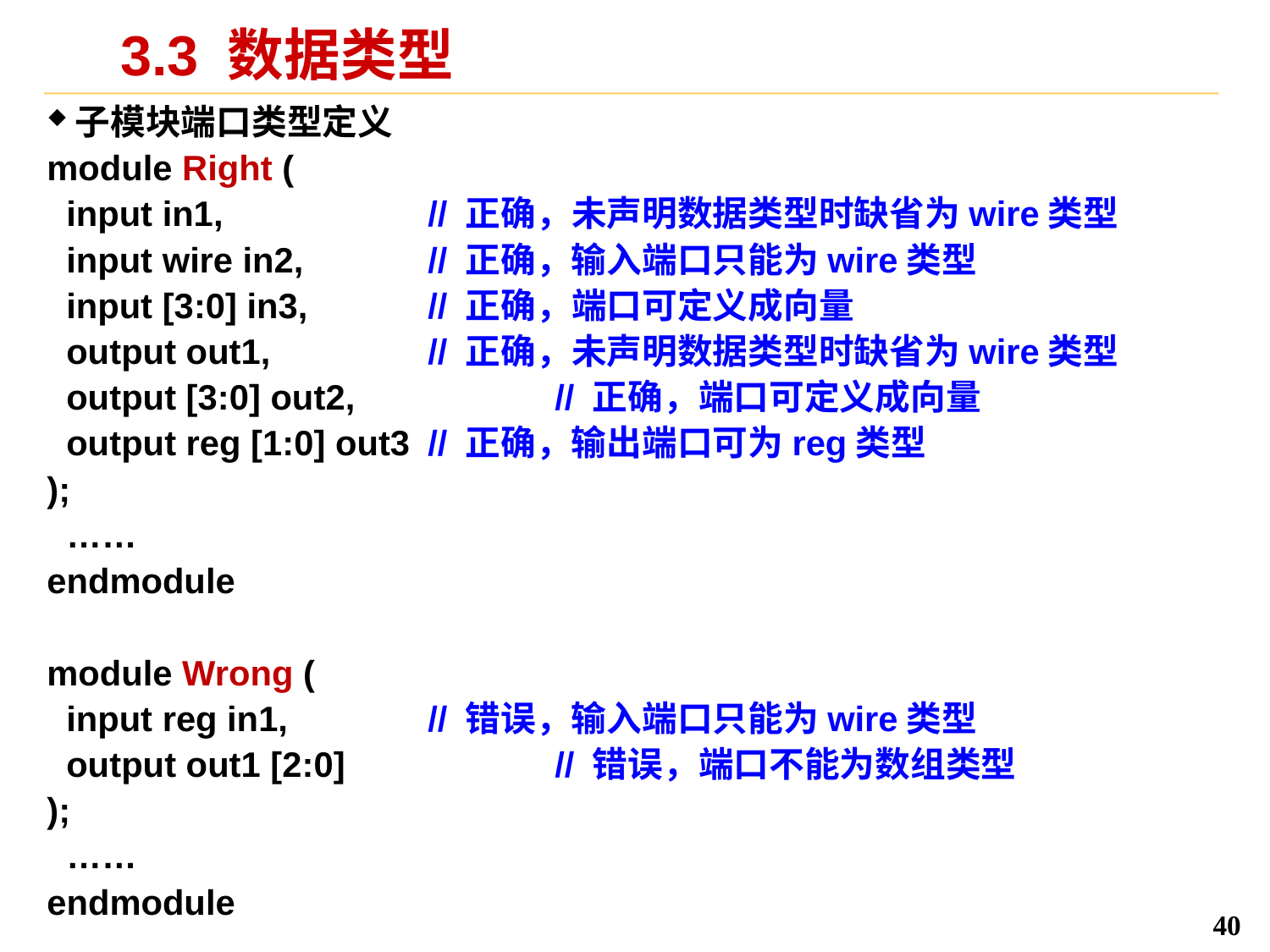

# 3.3 数据类型
子模块端口类型定义
module Right (
  input in1,		// 正确，未声明数据类型时缺省为wire类型
  input wire in2,	// 正确，输入端口只能为wire类型
  input [3:0] in3,	// 正确，端口可定义成向量
  output out1,		// 正确，未声明数据类型时缺省为wire类型
  output [3:0] out2,		// 正确，端口可定义成向量
  output reg [1:0] out3	// 正确，输出端口可为reg类型
);
  ……
endmodule

module Wrong (
  input reg in1,		// 错误，输入端口只能为wire类型
  output out1 [2:0]		// 错误，端口不能为数组类型
);
  ……
endmodule
40